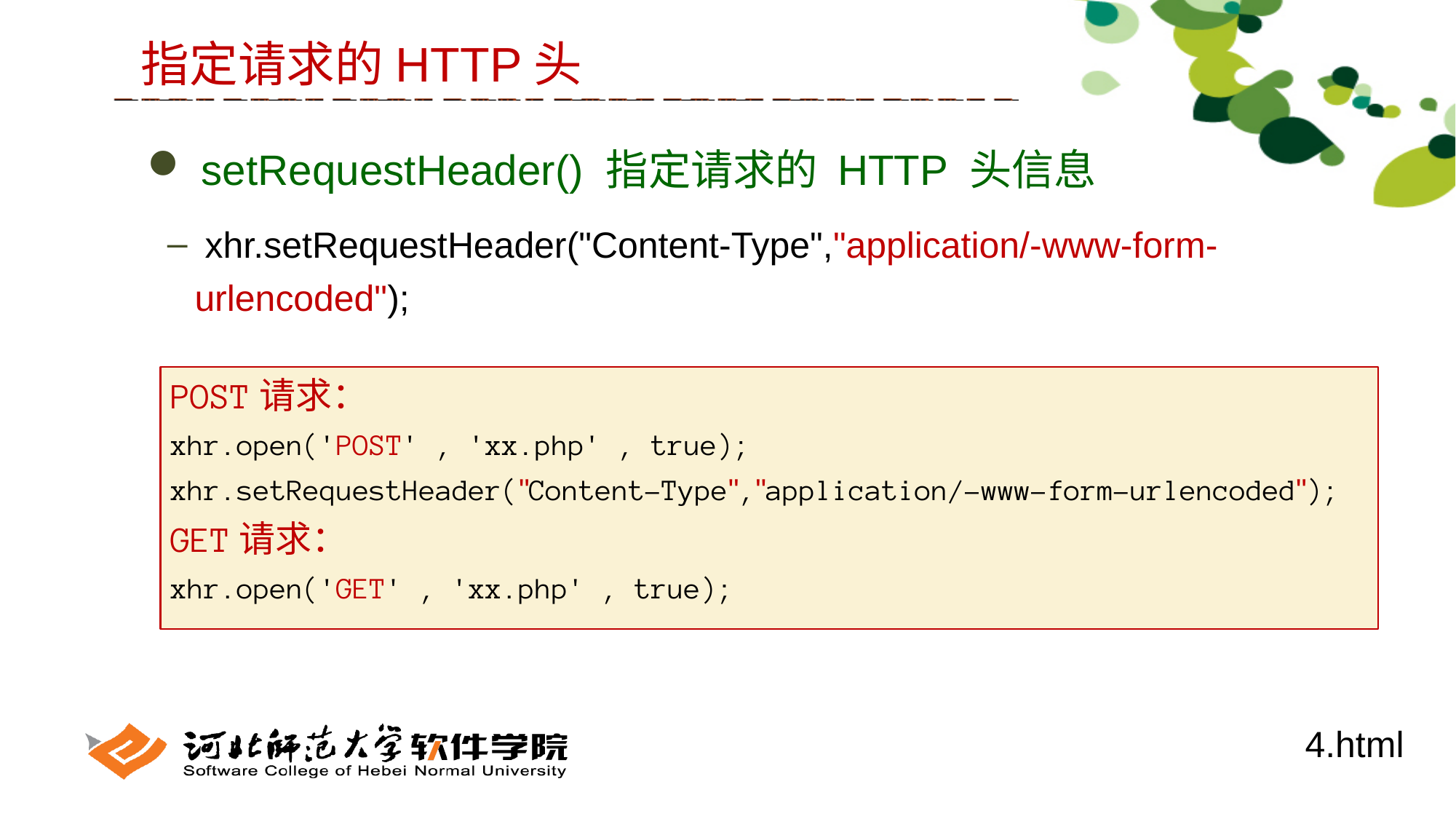

指定请求的HTTP头
 setRequestHeader() 指定请求的 HTTP 头信息
 xhr.setRequestHeader("Content-Type","application/-www-form-urlencoded");

POST请求：
xhr.open('POST' , 'xx.php' , true);
xhr.setRequestHeader("Content-Type","application/-www-form-urlencoded");
GET请求：
xhr.open('GET' , 'xx.php' , true);

4.html